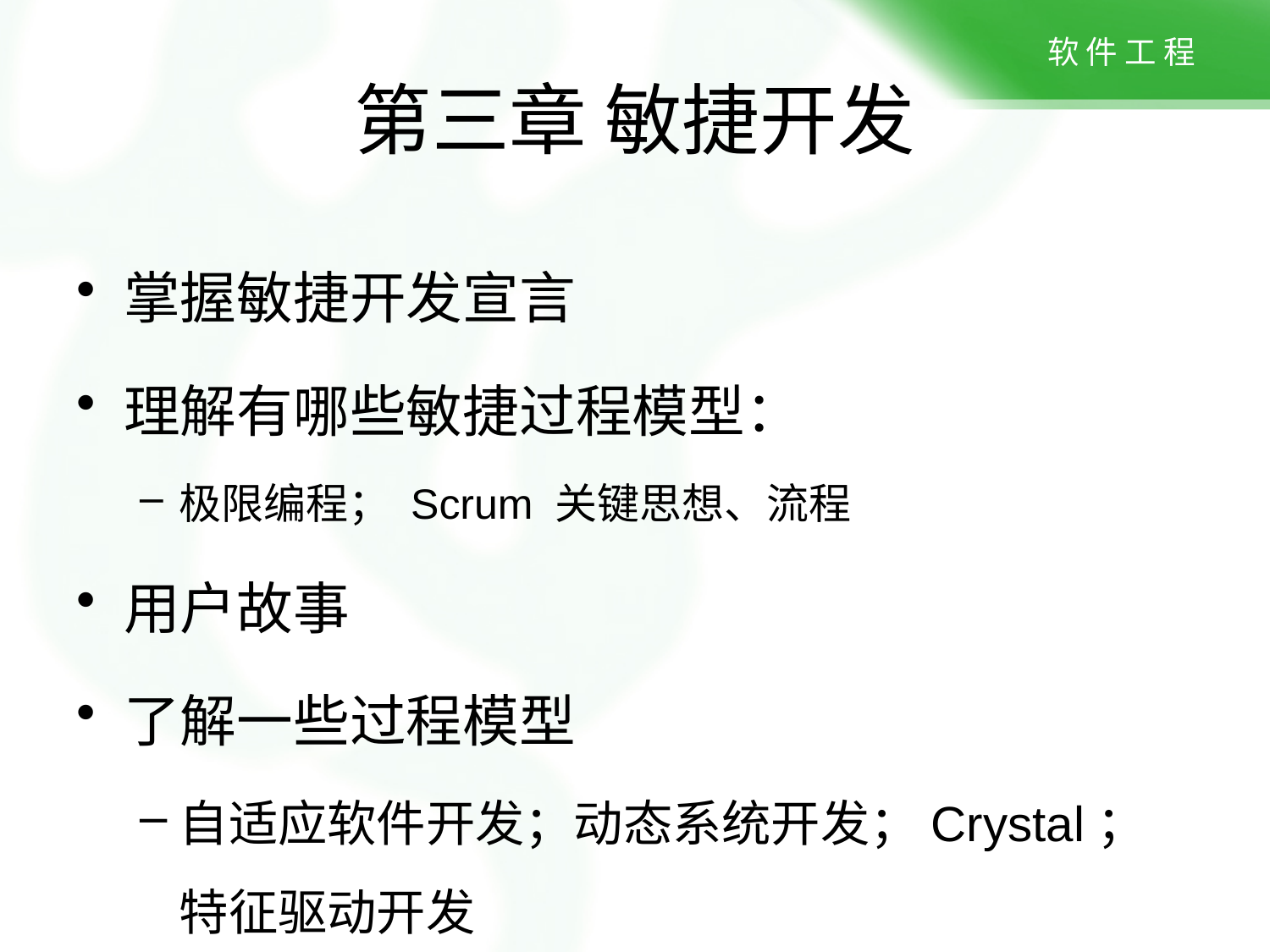

# 第三章 敏捷开发
掌握敏捷开发宣言
理解有哪些敏捷过程模型：
极限编程； Scrum 关键思想、流程
用户故事
了解一些过程模型
自适应软件开发；动态系统开发；Crystal；特征驱动开发